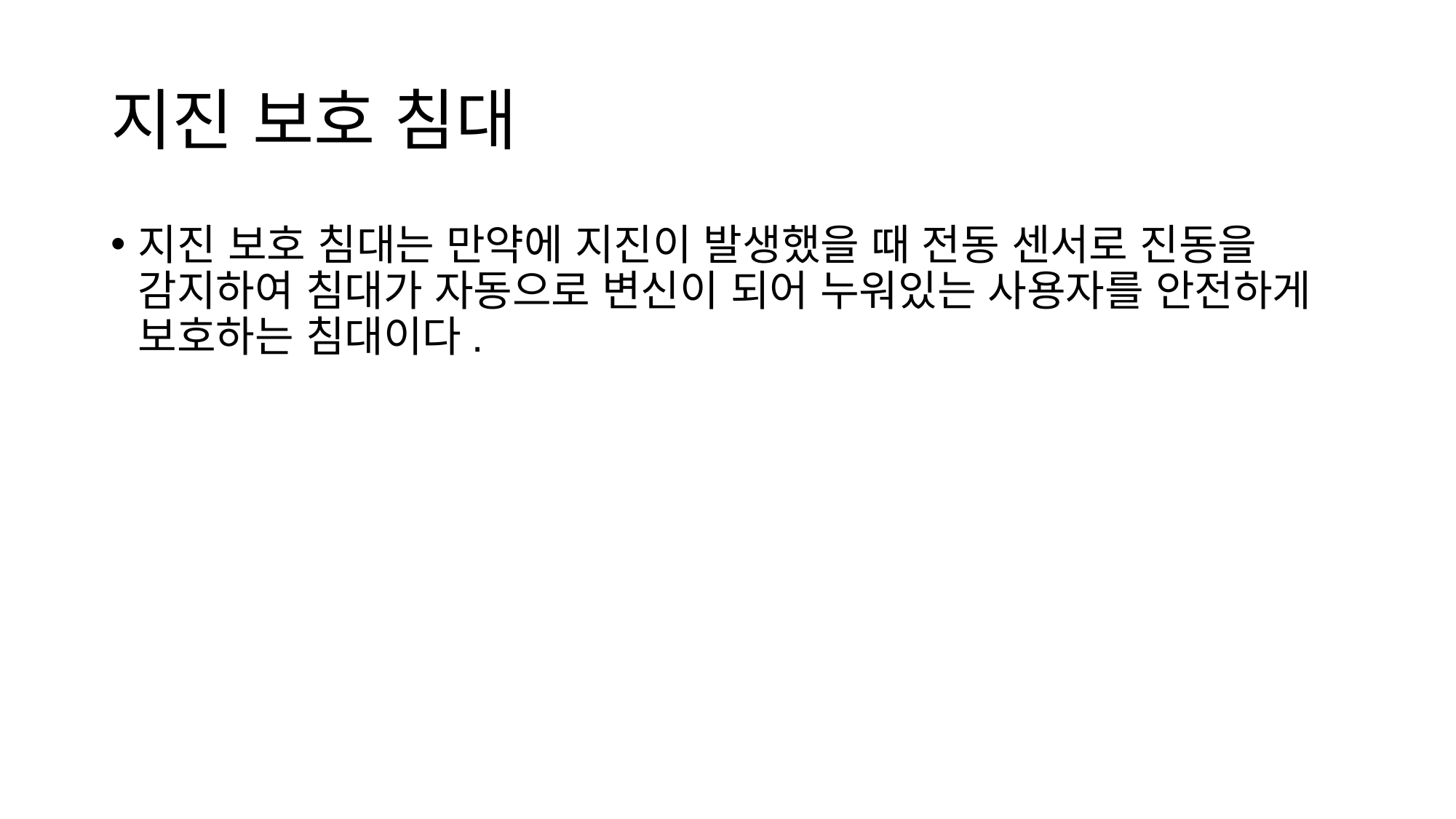

# 지진 보호 침대
지진 보호 침대는 만약에 지진이 발생했을 때 전동 센서로 진동을 감지하여 침대가 자동으로 변신이 되어 누워있는 사용자를 안전하게 보호하는 침대이다.